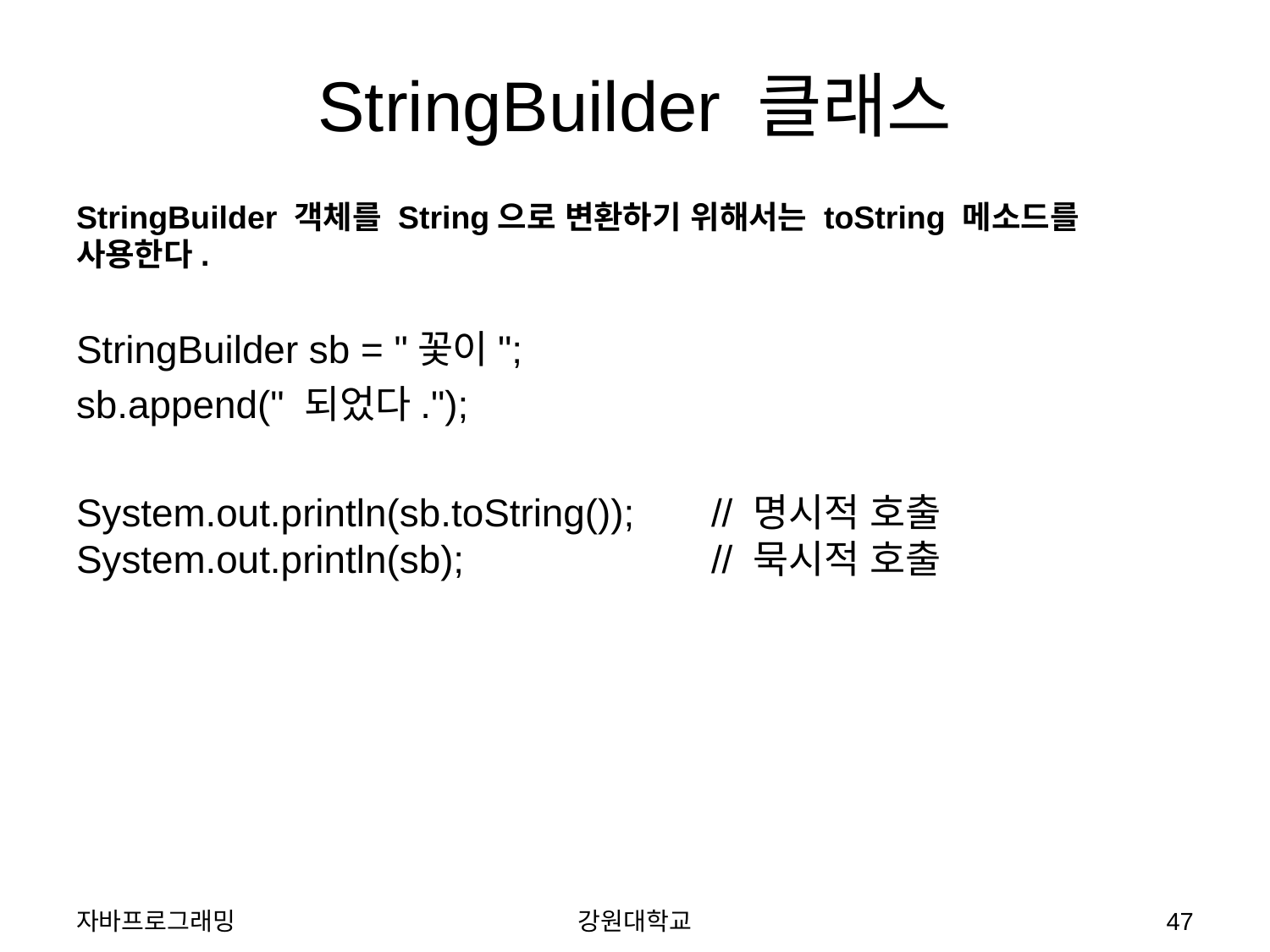

# StringBuilder 클래스
StringBuilder 객체를 String으로 변환하기 위해서는 toString 메소드를 사용한다.

StringBuilder sb = "꽃이";
sb.append(" 되었다.");

System.out.println(sb.toString());	// 명시적 호출System.out.println(sb);		// 묵시적 호출

자바프로그래밍
강원대학교
47